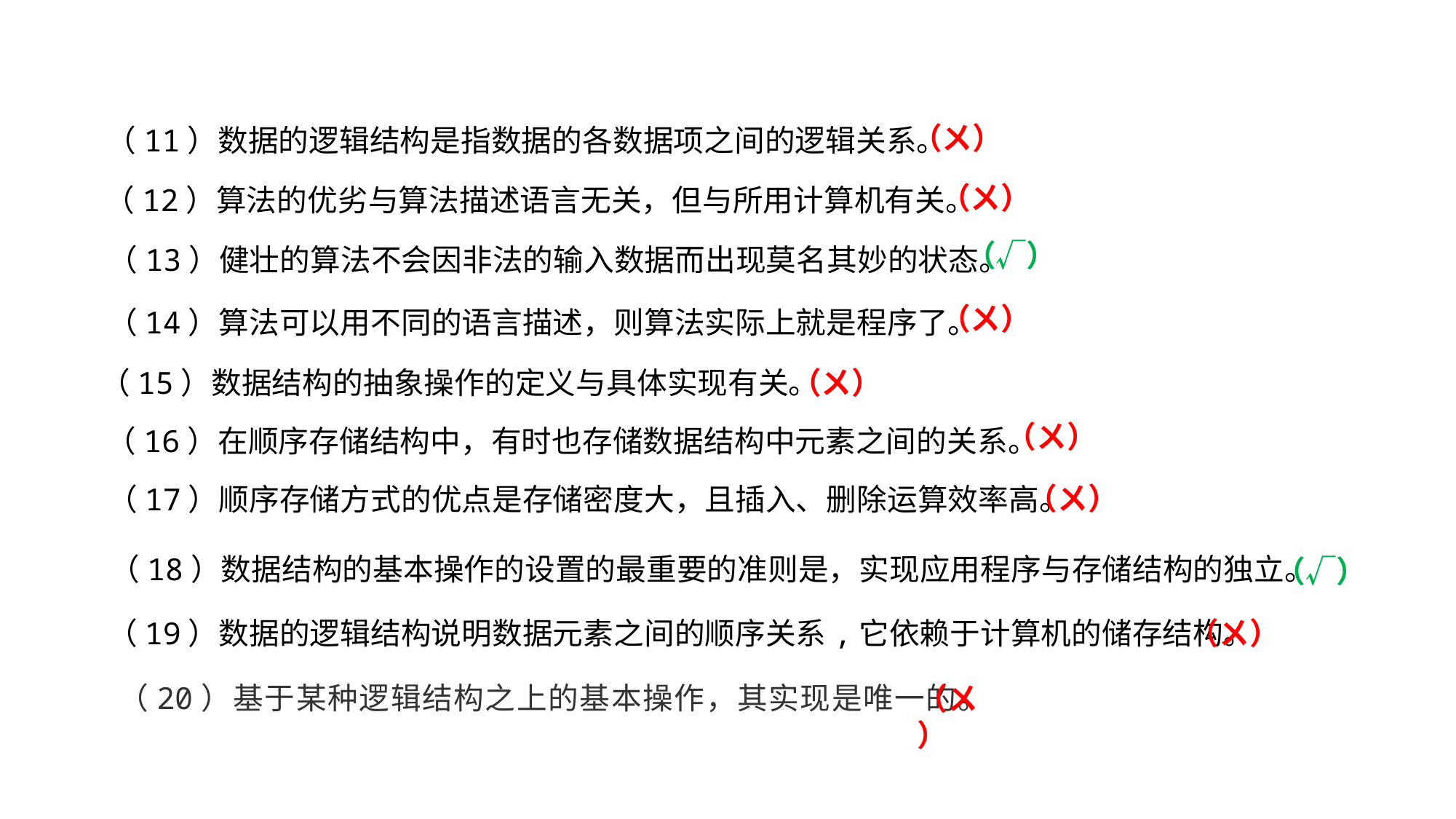

（ㄨ）
（11）数据的逻辑结构是指数据的各数据项之间的逻辑关系。
（ㄨ）
（12）算法的优劣与算法描述语言无关，但与所用计算机有关。
（√）
（13）健壮的算法不会因非法的输入数据而出现莫名其妙的状态。
（ㄨ）
（14）算法可以用不同的语言描述，则算法实际上就是程序了。
（15）数据结构的抽象操作的定义与具体实现有关。
（ㄨ）
（ㄨ）
（16）在顺序存储结构中，有时也存储数据结构中元素之间的关系。
（ㄨ）
（17）顺序存储方式的优点是存储密度大，且插入、删除运算效率高。
（18）数据结构的基本操作的设置的最重要的准则是，实现应用程序与存储结构的独立。
（√）
（19）数据的逻辑结构说明数据元素之间的顺序关系,它依赖于计算机的储存结构。
（ㄨ）
（20）基于某种逻辑结构之上的基本操作，其实现是唯一的。
（ㄨ）